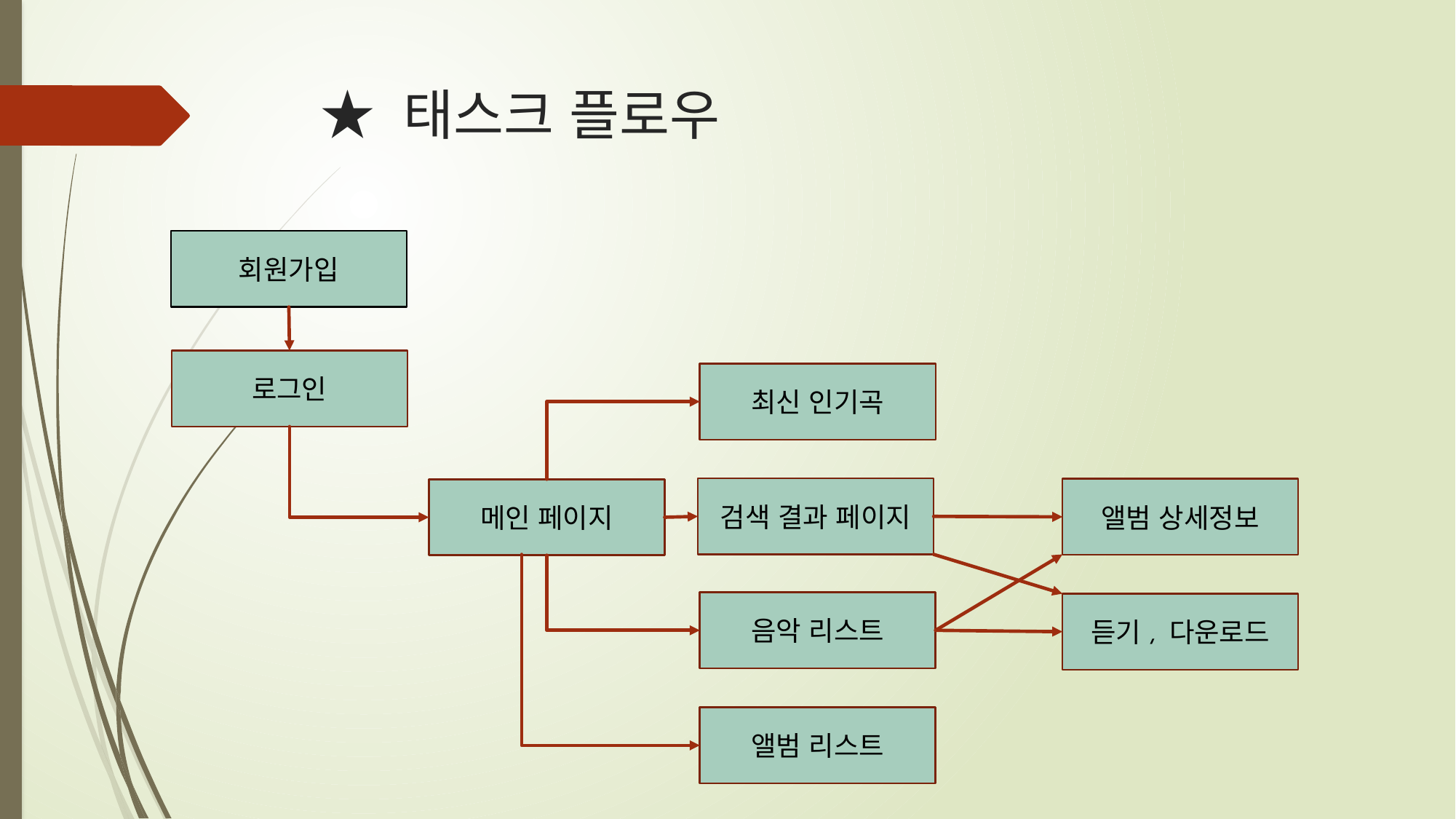

# ★ 태스크 플로우
회원가입
로그인
최신 인기곡
검색 결과 페이지
앨범 상세정보
메인 페이지
음악 리스트
듣기, 다운로드
앨범 리스트